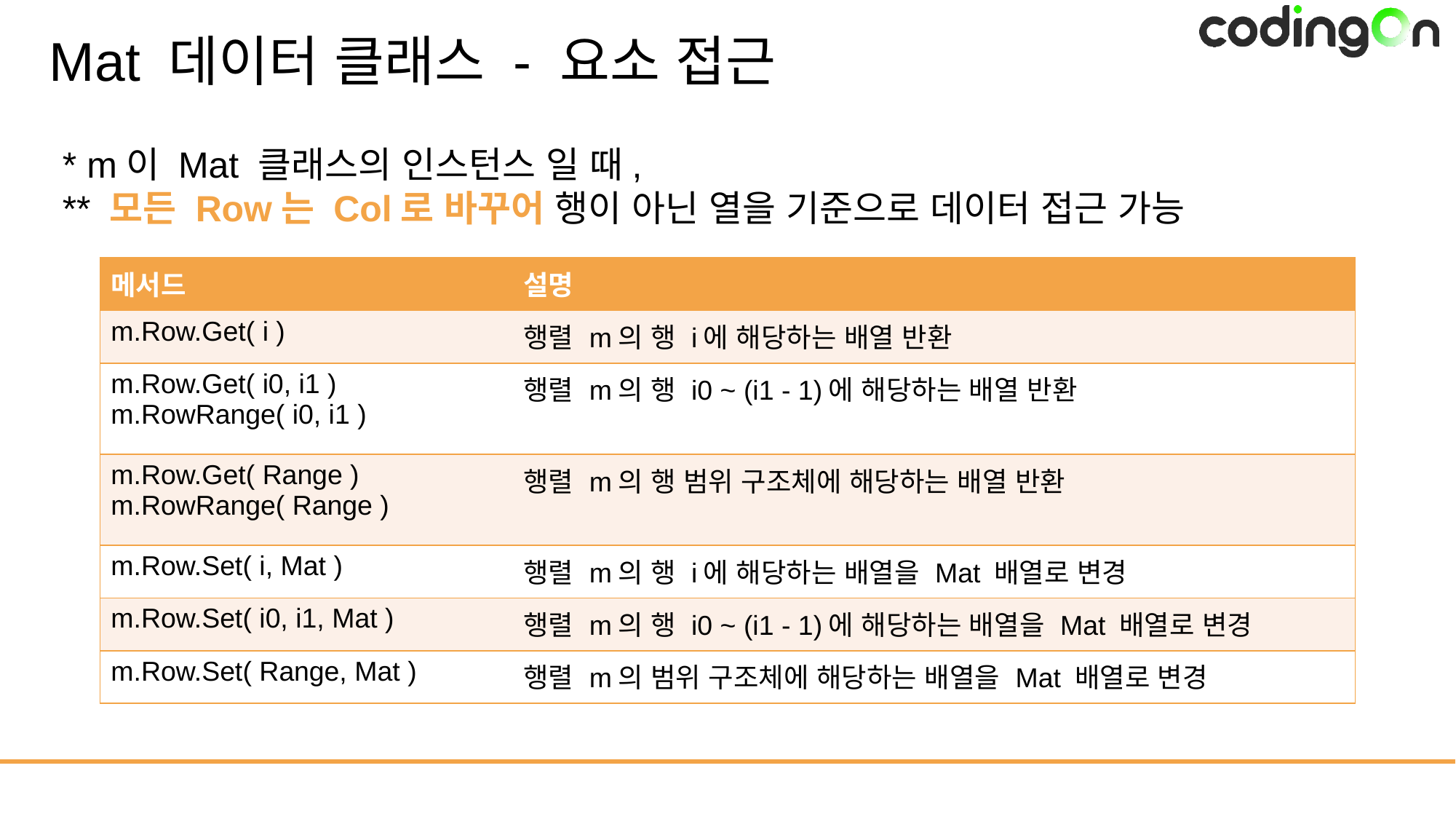

# Mat 데이터 클래스 - 요소 접근
* m이 Mat 클래스의 인스턴스 일 때,
** 모든 Row는 Col로 바꾸어 행이 아닌 열을 기준으로 데이터 접근 가능
| 메서드 | 설명 |
| --- | --- |
| m.Row.Get( i ) | 행렬 m의 행 i에 해당하는 배열 반환 |
| m.Row.Get( i0, i1 ) m.RowRange( i0, i1 ) | 행렬 m의 행 i0 ~ (i1 - 1)에 해당하는 배열 반환 |
| m.Row.Get( Range ) m.RowRange( Range ) | 행렬 m의 행 범위 구조체에 해당하는 배열 반환 |
| m.Row.Set( i, Mat ) | 행렬 m의 행 i에 해당하는 배열을 Mat 배열로 변경 |
| m.Row.Set( i0, i1, Mat ) | 행렬 m의 행 i0 ~ (i1 - 1)에 해당하는 배열을 Mat 배열로 변경 |
| m.Row.Set( Range, Mat ) | 행렬 m의 범위 구조체에 해당하는 배열을 Mat 배열로 변경 |